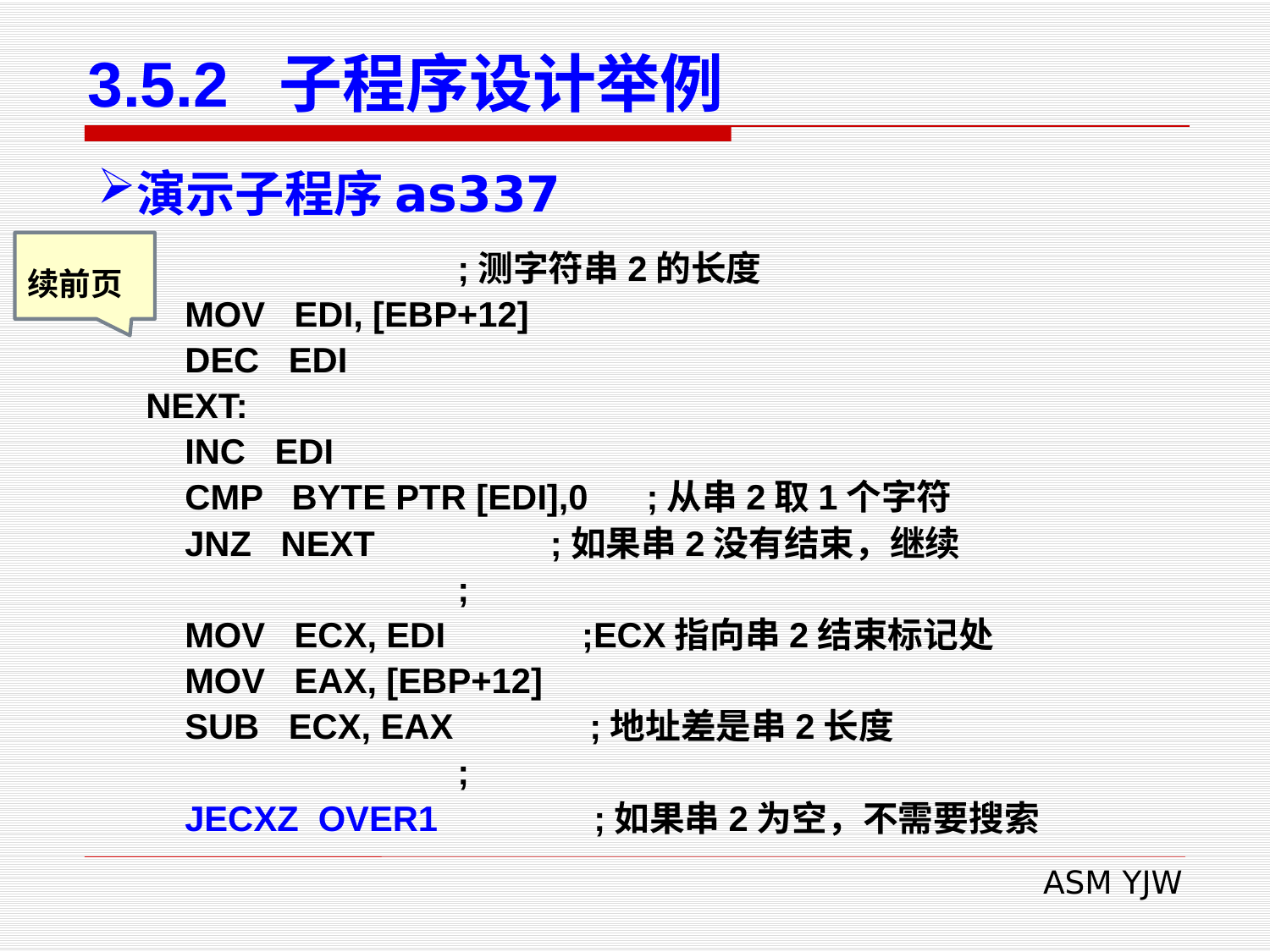

# 3.5.2  子程序设计举例
演示子程序as337
续前页
                                    ;测字符串2的长度
        MOV   EDI, [EBP+12]
        DEC   EDI
    NEXT:
        INC   EDI
        CMP   BYTE PTR [EDI],0      ;从串2取1个字符
        JNZ   NEXT                  ;如果串2没有结束，继续
                                    ;
        MOV   ECX, EDI              ;ECX指向串2结束标记处
        MOV   EAX, [EBP+12]
        SUB   ECX, EAX              ;地址差是串2长度
                                    ;
        JECXZ  OVER1                ;如果串2为空，不需要搜索